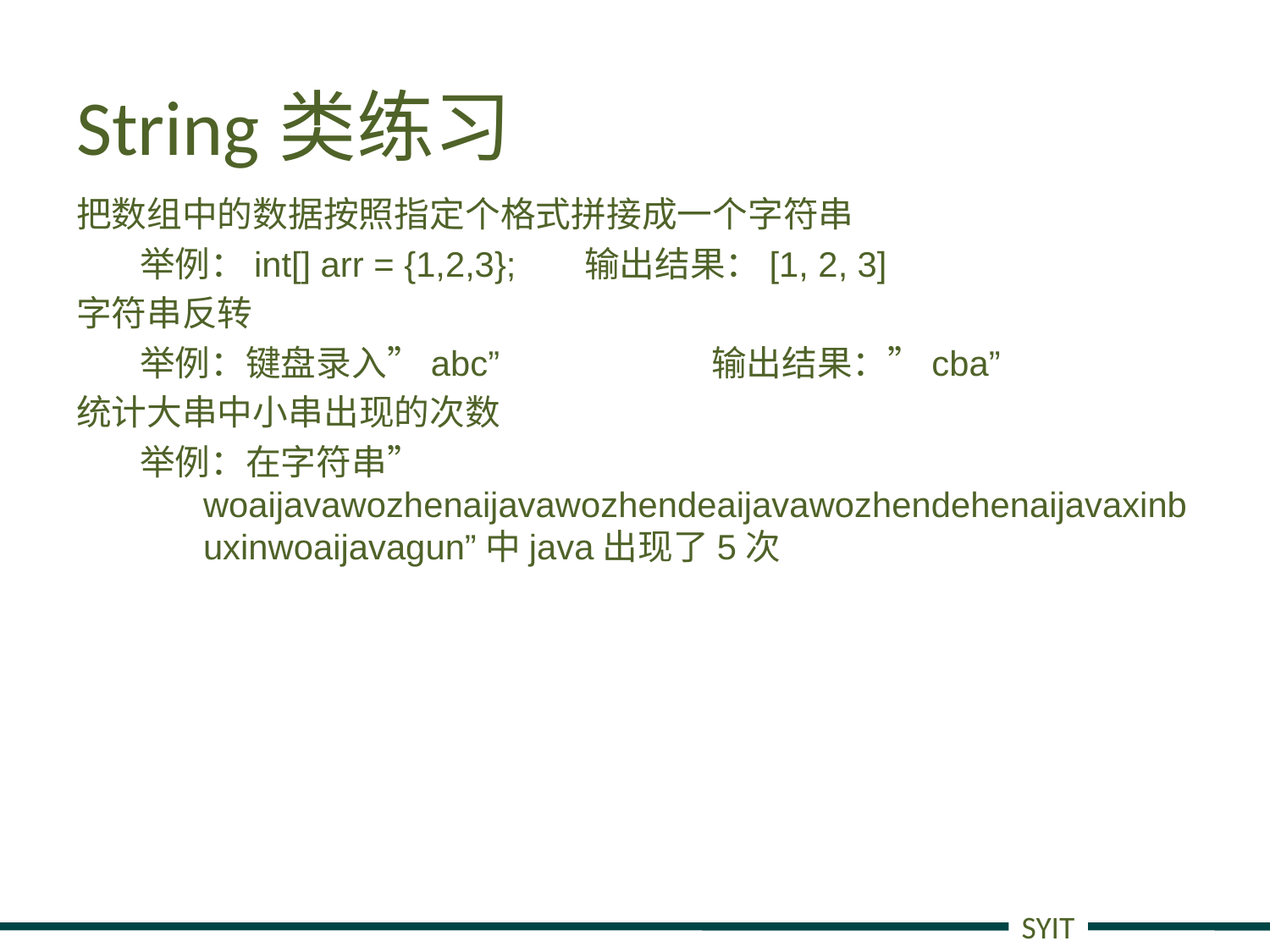

# String类练习
把数组中的数据按照指定个格式拼接成一个字符串
举例：int[] arr = {1,2,3};	输出结果：[1, 2, 3]
字符串反转
举例：键盘录入”abc”		输出结果：”cba”
统计大串中小串出现的次数
举例：在字符串” woaijavawozhenaijavawozhendeaijavawozhendehenaijavaxinbuxinwoaijavagun”中java出现了5次
SYIT